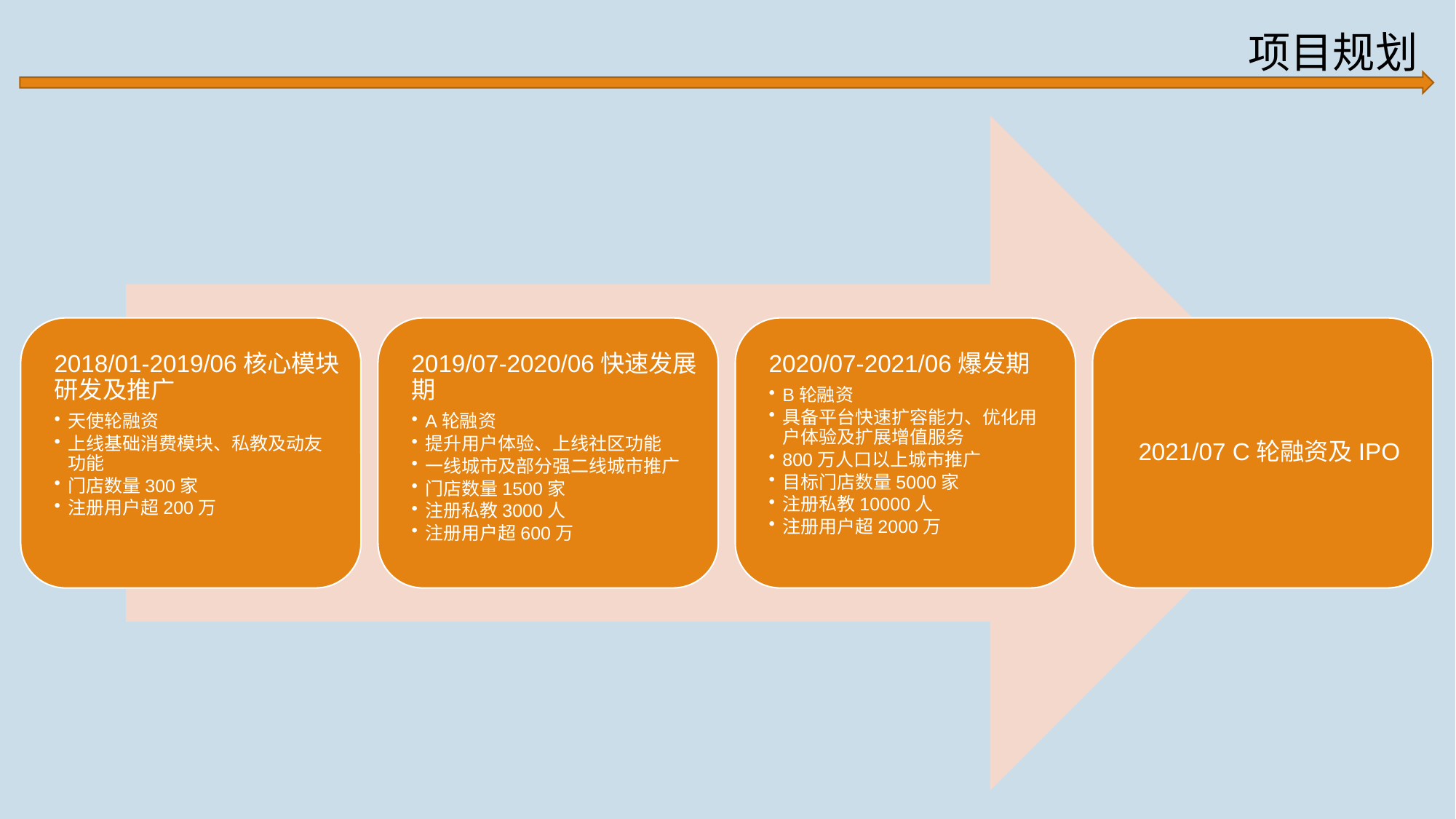

项目规划

2018/01-2019/06核心模块研发及推广
天使轮融资
上线基础消费模块、私教及动友功能
门店数量300家
注册用户超200万
2019/07-2020/06快速发展期
A轮融资
提升用户体验、上线社区功能
一线城市及部分强二线城市推广
门店数量1500家
注册私教3000人
注册用户超600万
2020/07-2021/06爆发期
B轮融资
具备平台快速扩容能力、优化用户体验及扩展增值服务
800万人口以上城市推广
目标门店数量5000家
注册私教10000人
注册用户超2000万
2021/07 C轮融资及IPO